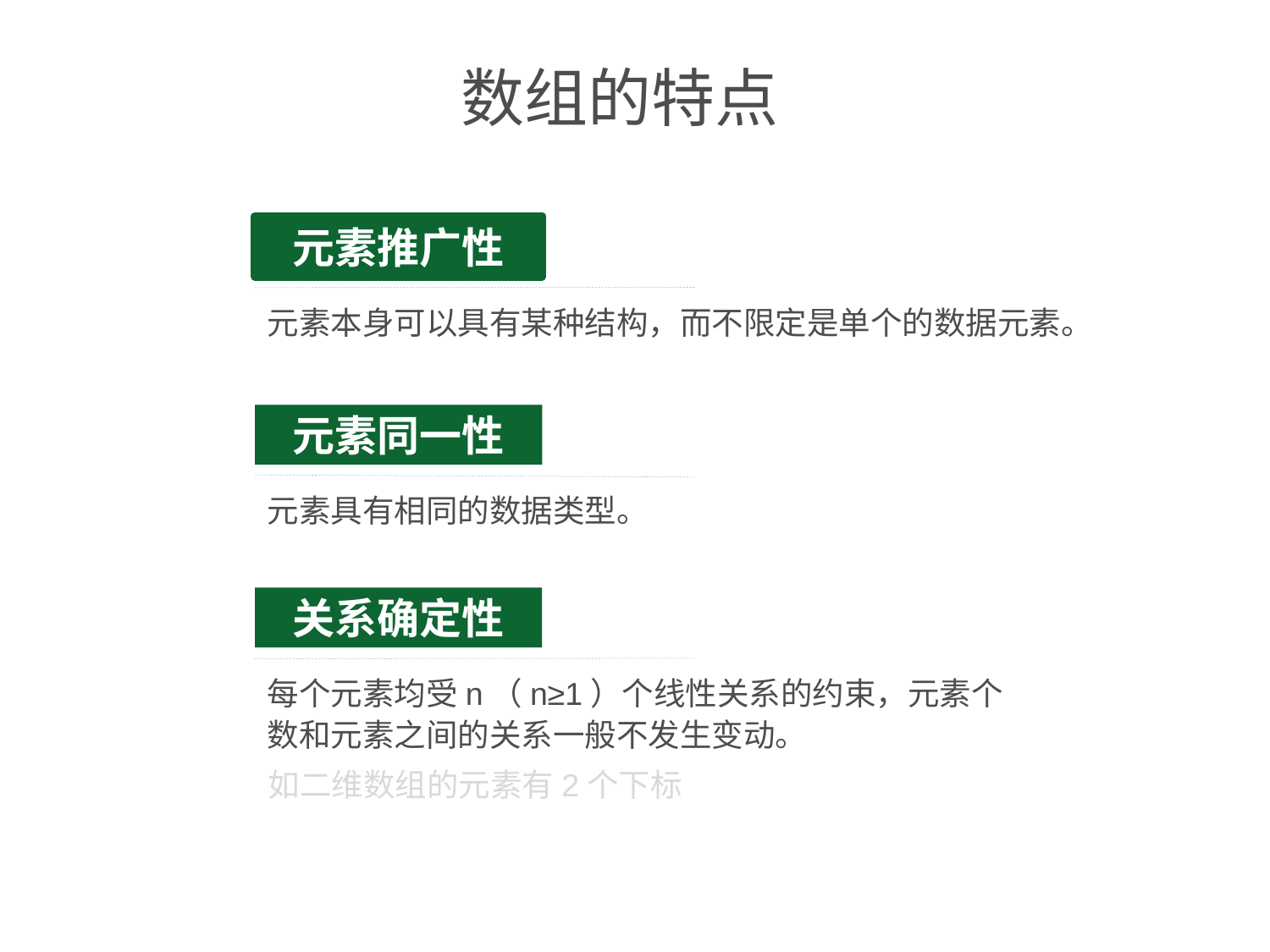

# 数组的特点
元素推广性
元素本身可以具有某种结构，而不限定是单个的数据元素。
元素同一性
元素具有相同的数据类型。
关系确定性
每个元素均受n（n≥1）个线性关系的约束，元素个数和元素之间的关系一般不发生变动。
如二维数组的元素有2个下标
12